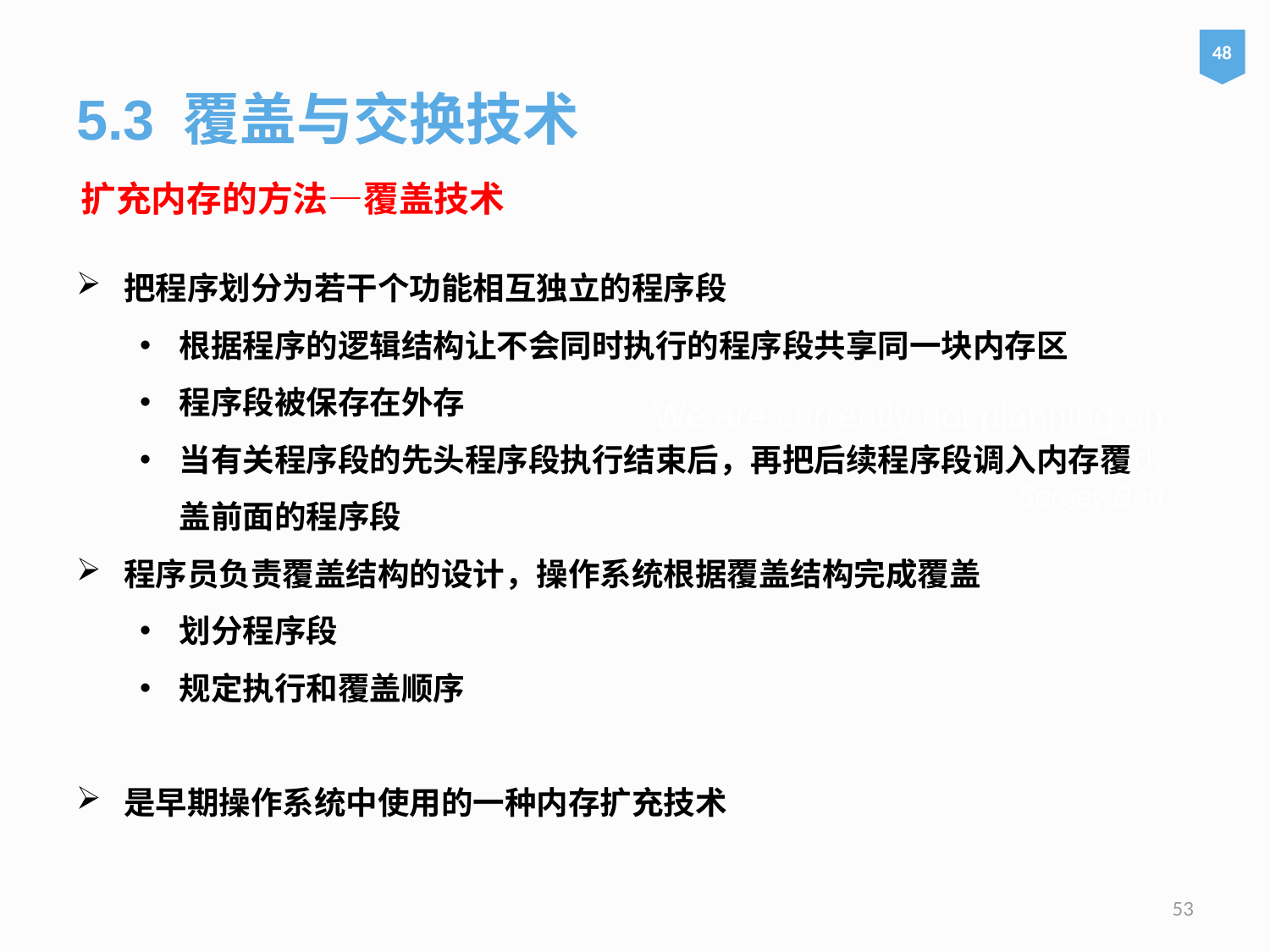

48
5.3 覆盖与交换技术
扩充内存的方法—覆盖技术
把程序划分为若干个功能相互独立的程序段
根据程序的逻辑结构让不会同时执行的程序段共享同一块内存区
程序段被保存在外存
当有关程序段的先头程序段执行结束后，再把后续程序段调入内存覆盖前面的程序段
程序员负责覆盖结构的设计，操作系统根据覆盖结构完成覆盖
划分程序段
规定执行和覆盖顺序

是早期操作系统中使用的一种内存扩充技术
# We are currently not planning on conquering the world. – Sergey Brin
53